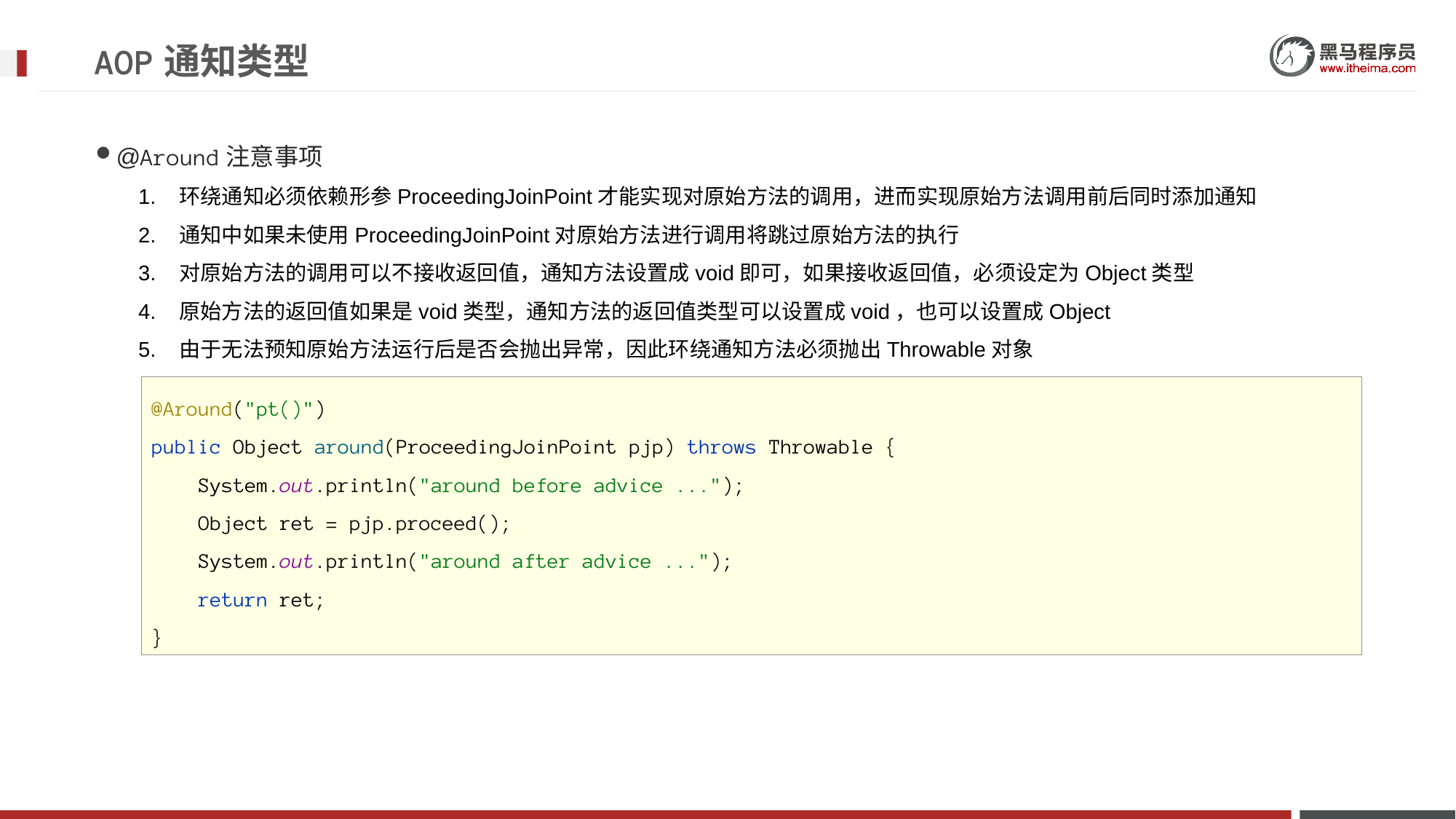

# AOP通知类型
@Around注意事项
环绕通知必须依赖形参ProceedingJoinPoint才能实现对原始方法的调用，进而实现原始方法调用前后同时添加通知
通知中如果未使用ProceedingJoinPoint对原始方法进行调用将跳过原始方法的执行
对原始方法的调用可以不接收返回值，通知方法设置成void即可，如果接收返回值，必须设定为Object类型
原始方法的返回值如果是void类型，通知方法的返回值类型可以设置成void，也可以设置成Object
由于无法预知原始方法运行后是否会抛出异常，因此环绕通知方法必须抛出Throwable对象

@Around("pt()")
public Object around(ProceedingJoinPoint pjp) throws Throwable {
    System.out.println("around before advice ...");
    Object ret = pjp.proceed();
    System.out.println("around after advice ...");
    return ret;
}